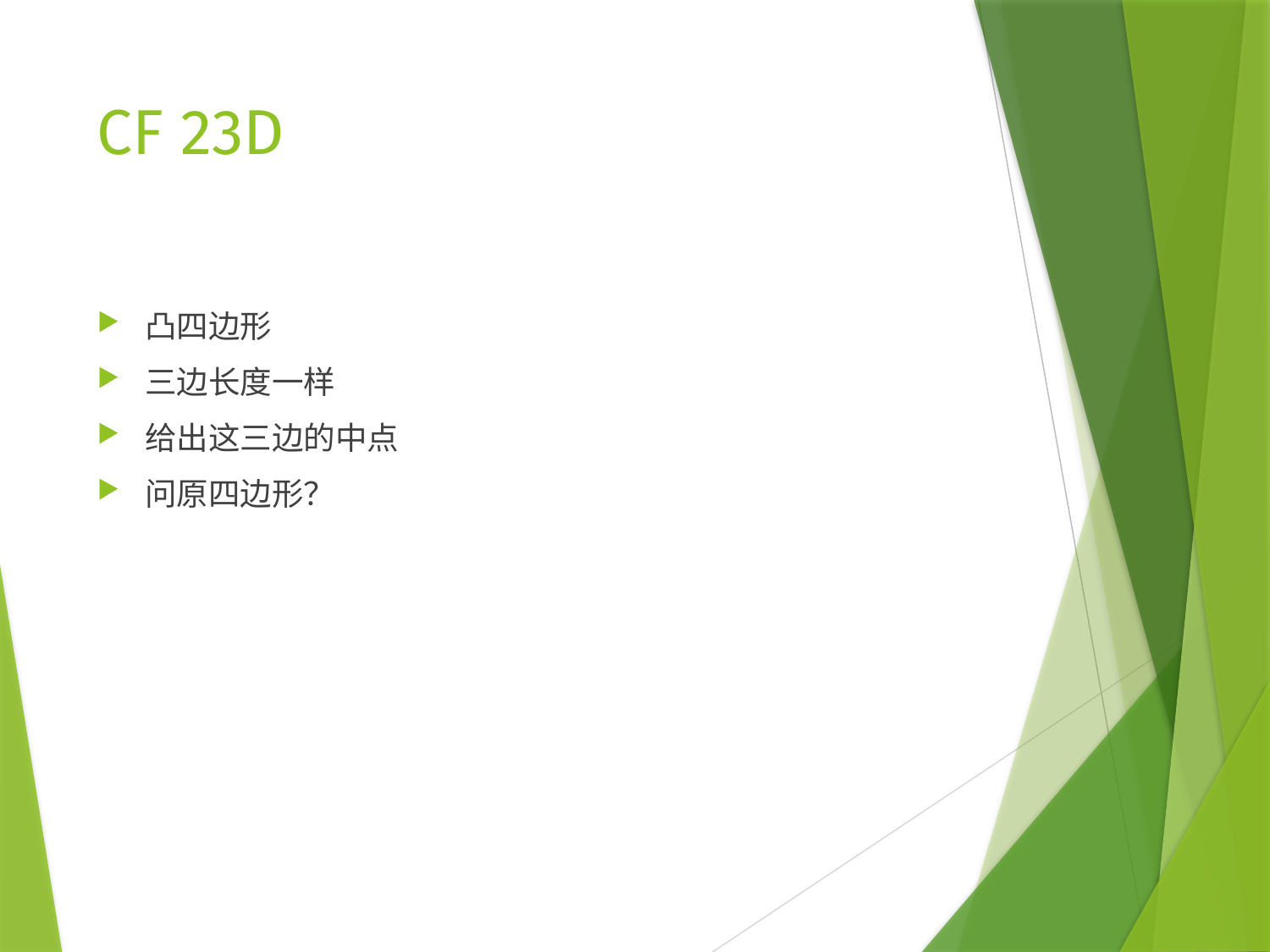

# CF 23D
凸四边形
三边长度一样
给出这三边的中点
问原四边形？